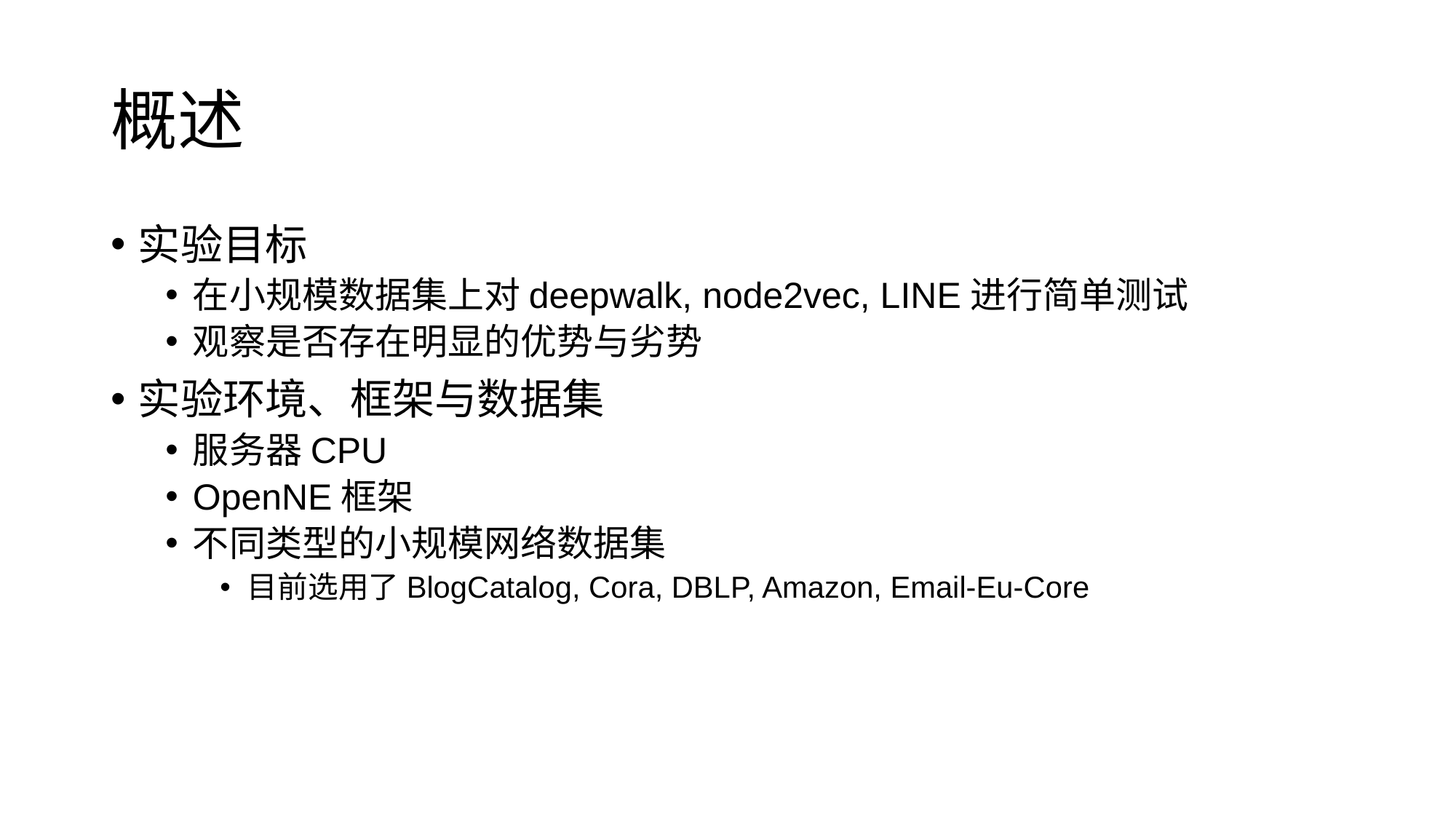

# 概述
实验目标
在小规模数据集上对deepwalk, node2vec, LINE进行简单测试
观察是否存在明显的优势与劣势
实验环境、框架与数据集
服务器CPU
OpenNE框架
不同类型的小规模网络数据集
目前选用了BlogCatalog, Cora, DBLP, Amazon, Email-Eu-Core